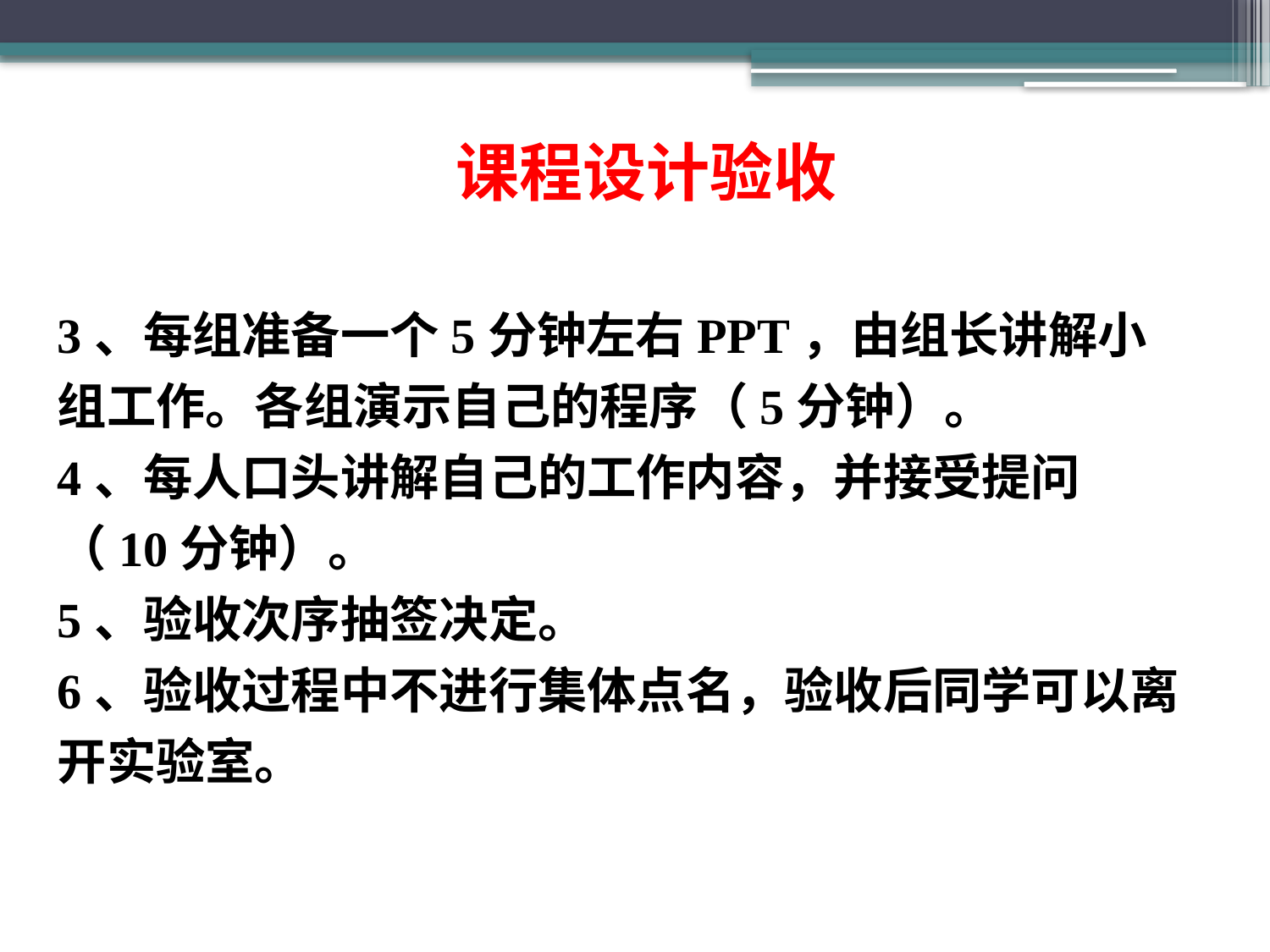

课程设计验收
3、每组准备一个5分钟左右PPT，由组长讲解小组工作。各组演示自己的程序（5分钟）。
4、每人口头讲解自己的工作内容，并接受提问（10分钟）。
5、验收次序抽签决定。
6、验收过程中不进行集体点名，验收后同学可以离开实验室。